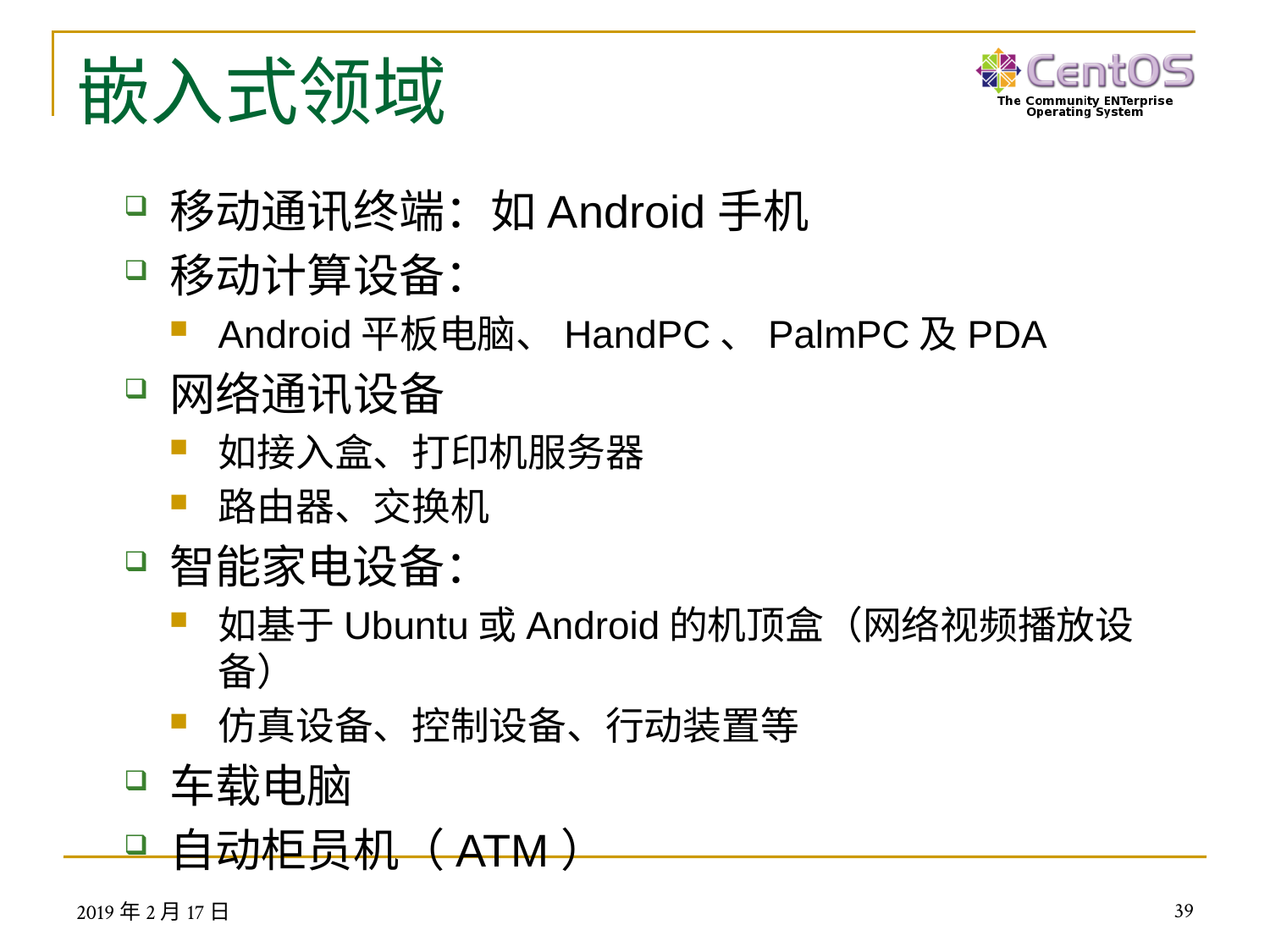

# 嵌入式领域
移动通讯终端：如Android手机
移动计算设备：
Android平板电脑、HandPC、PalmPC及PDA
网络通讯设备
如接入盒、打印机服务器
路由器、交换机
智能家电设备：
如基于Ubuntu或Android的机顶盒（网络视频播放设备）
仿真设备、控制设备、行动装置等
车载电脑
自动柜员机（ATM）

2019年2月17日
39